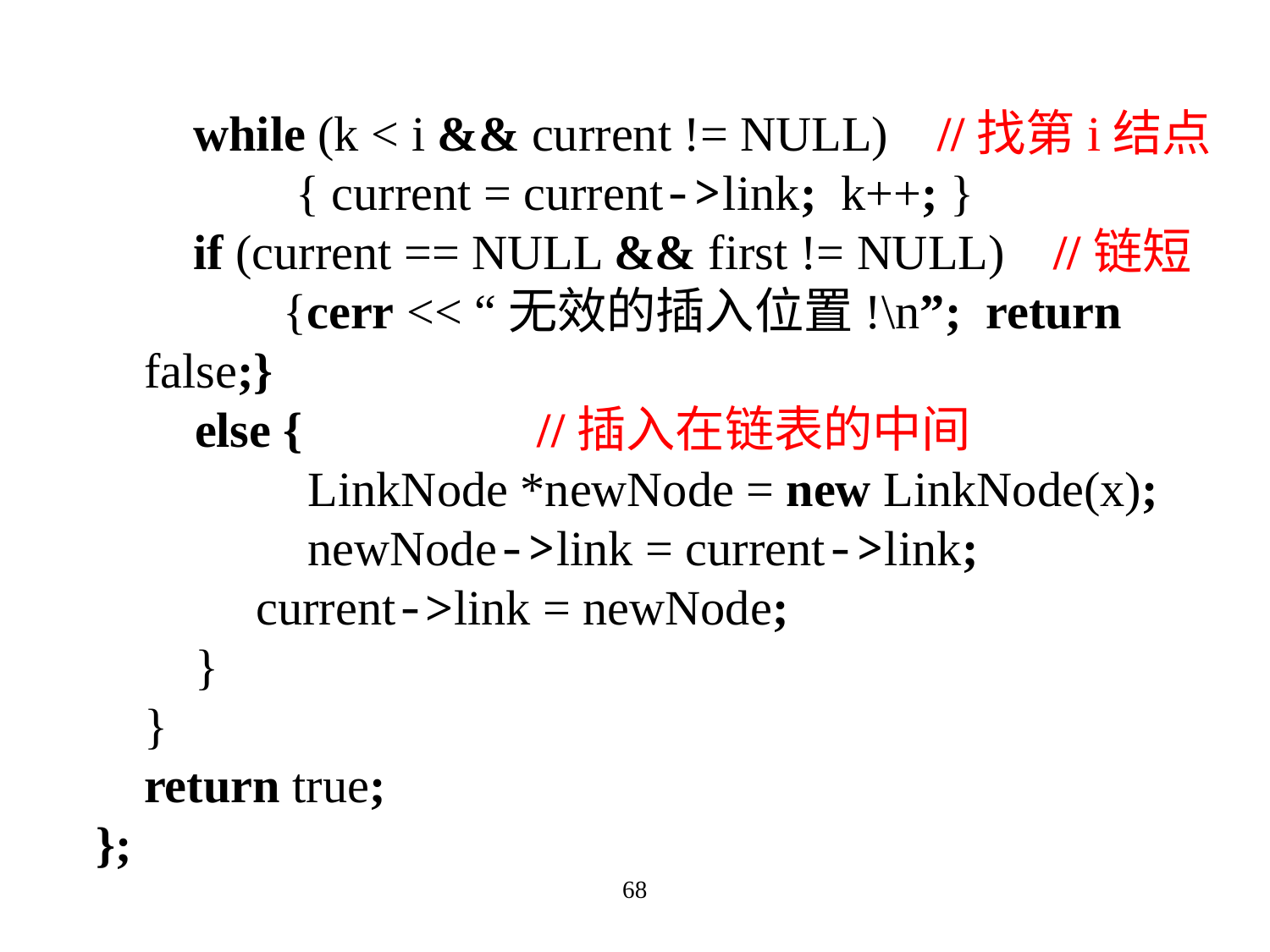

while (k < i && current != NULL)    //找第i结点
 		  { current = current->link;  k++; }
	    if (current == NULL && first != NULL)    //链短
		 {cerr << “无效的插入位置!\n”;  return false;}
        else {		 //插入在链表的中间
		   LinkNode *newNode = new LinkNode(x);
	 	   newNode->link = current->link;
             current->link = newNode;
        }
	}
	return true;
};
68